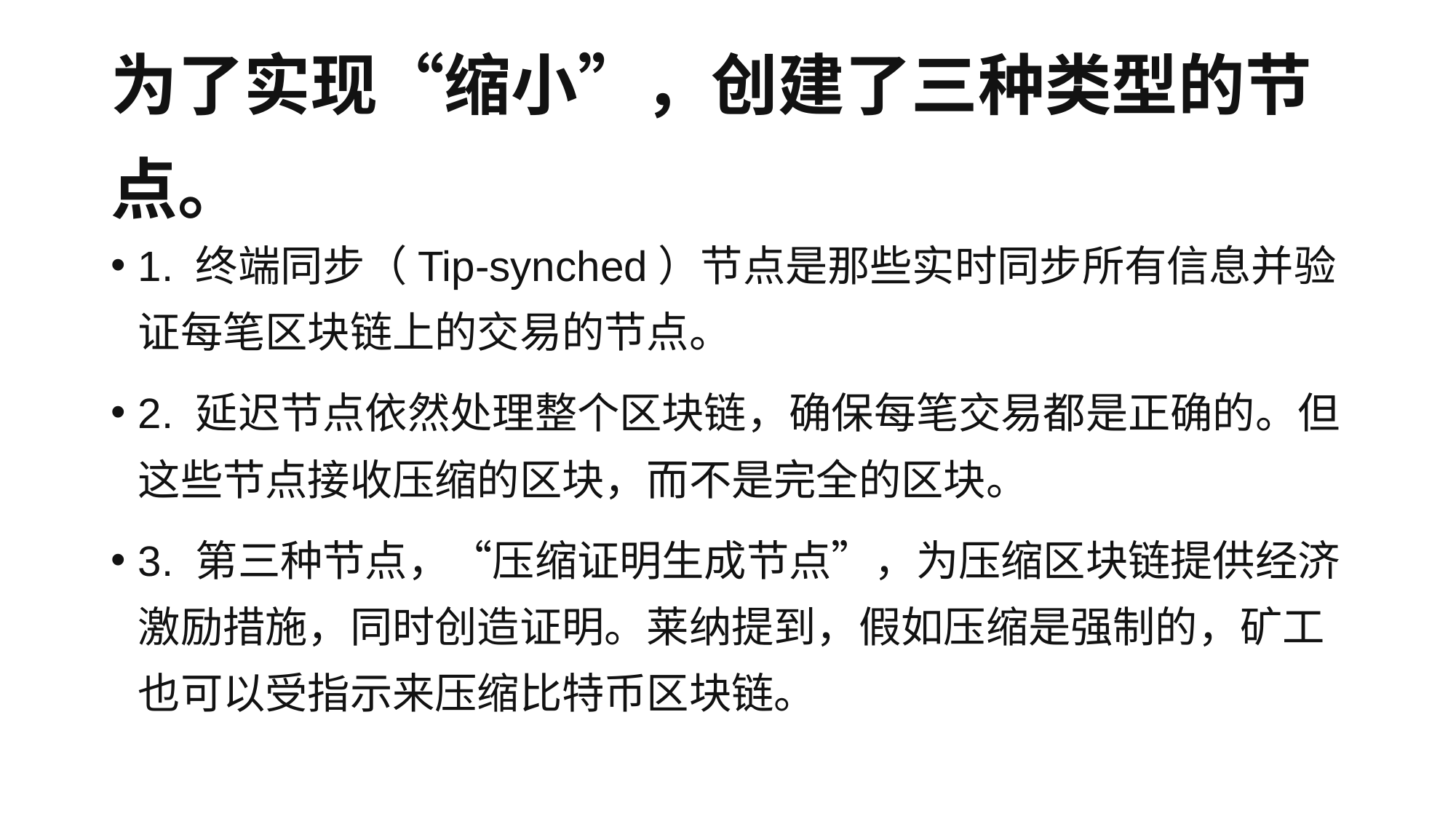

# 为了实现“缩小”，创建了三种类型的节点。
1. 终端同步（Tip-synched）节点是那些实时同步所有信息并验证每笔区块链上的交易的节点。
2. 延迟节点依然处理整个区块链，确保每笔交易都是正确的。但这些节点接收压缩的区块，而不是完全的区块。
3. 第三种节点，“压缩证明生成节点”，为压缩区块链提供经济激励措施，同时创造证明。莱纳提到，假如压缩是强制的，矿工也可以受指示来压缩比特币区块链。